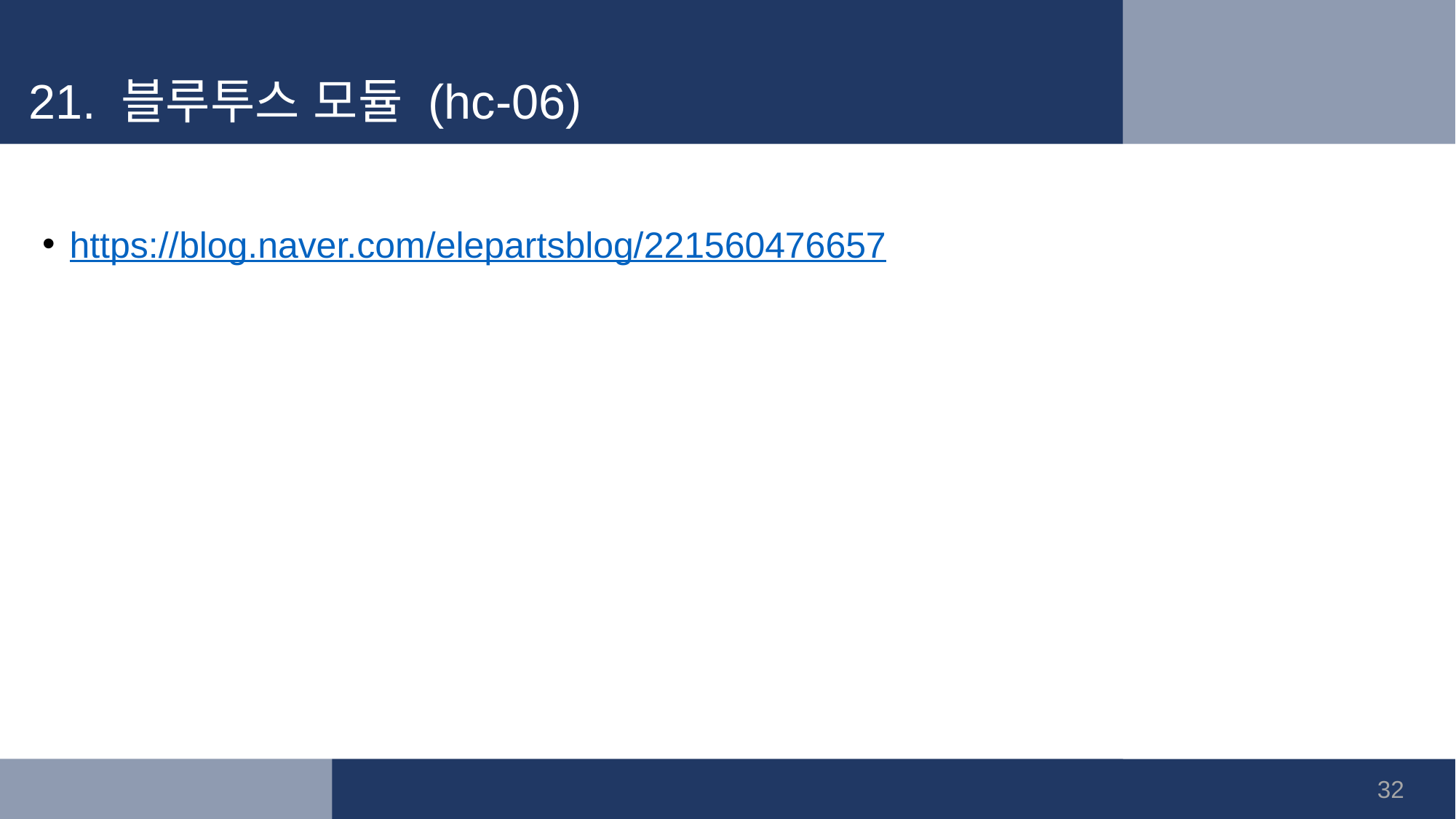

# 21. 블루투스 모듈 (hc-06)
https://blog.naver.com/elepartsblog/221560476657

32